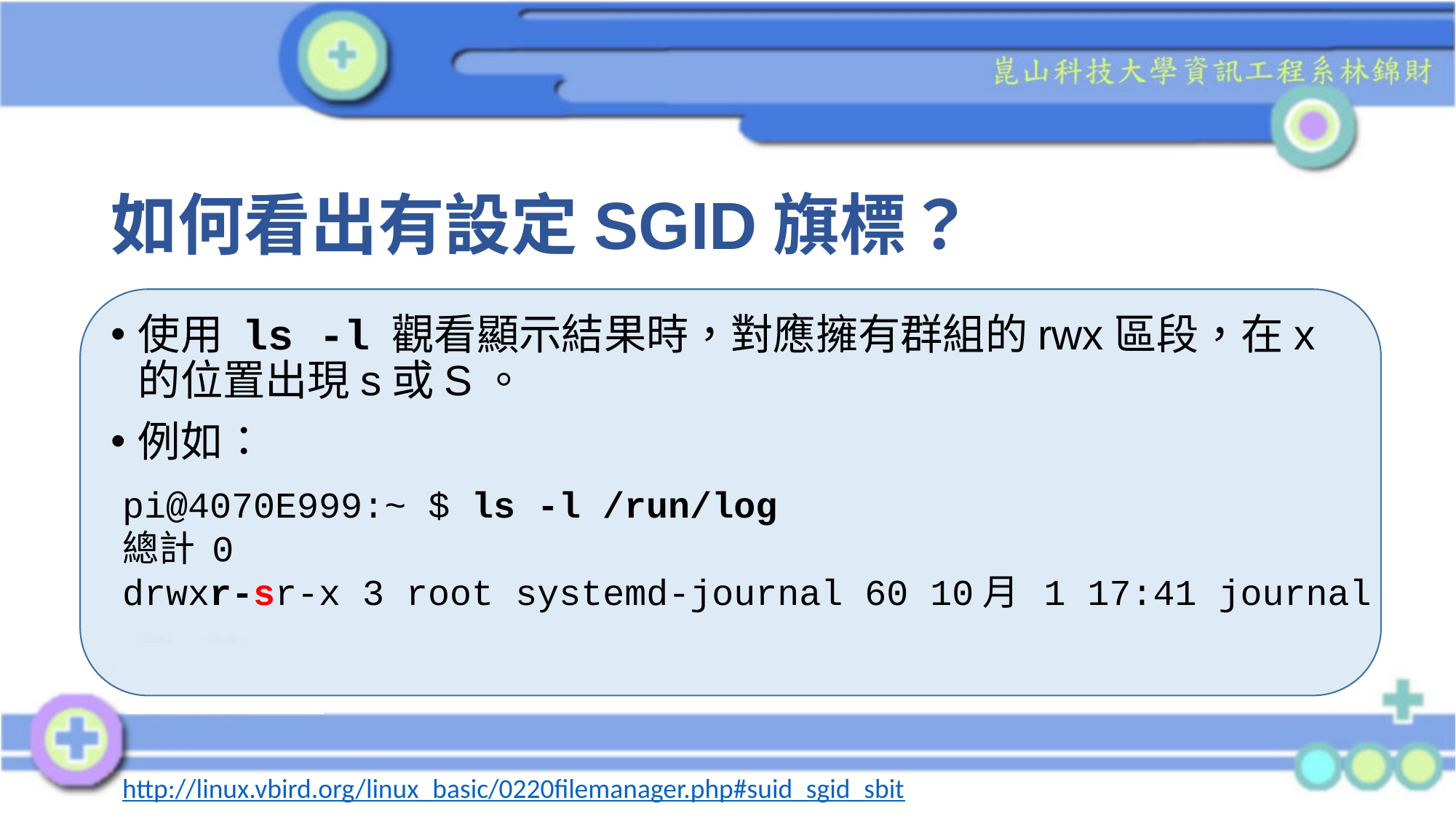

# 如何看出有設定SGID旗標？

使用 ls -l 觀看顯示結果時，對應擁有群組的rwx區段，在x的位置出現s或S。
例如：
pi@4070E999:~ $ ls -l /run/log
總計 0
drwxr-sr-x 3 root systemd-journal 60 10月  1 17:41 journal
http://linux.vbird.org/linux_basic/0220filemanager.php#suid_sgid_sbit